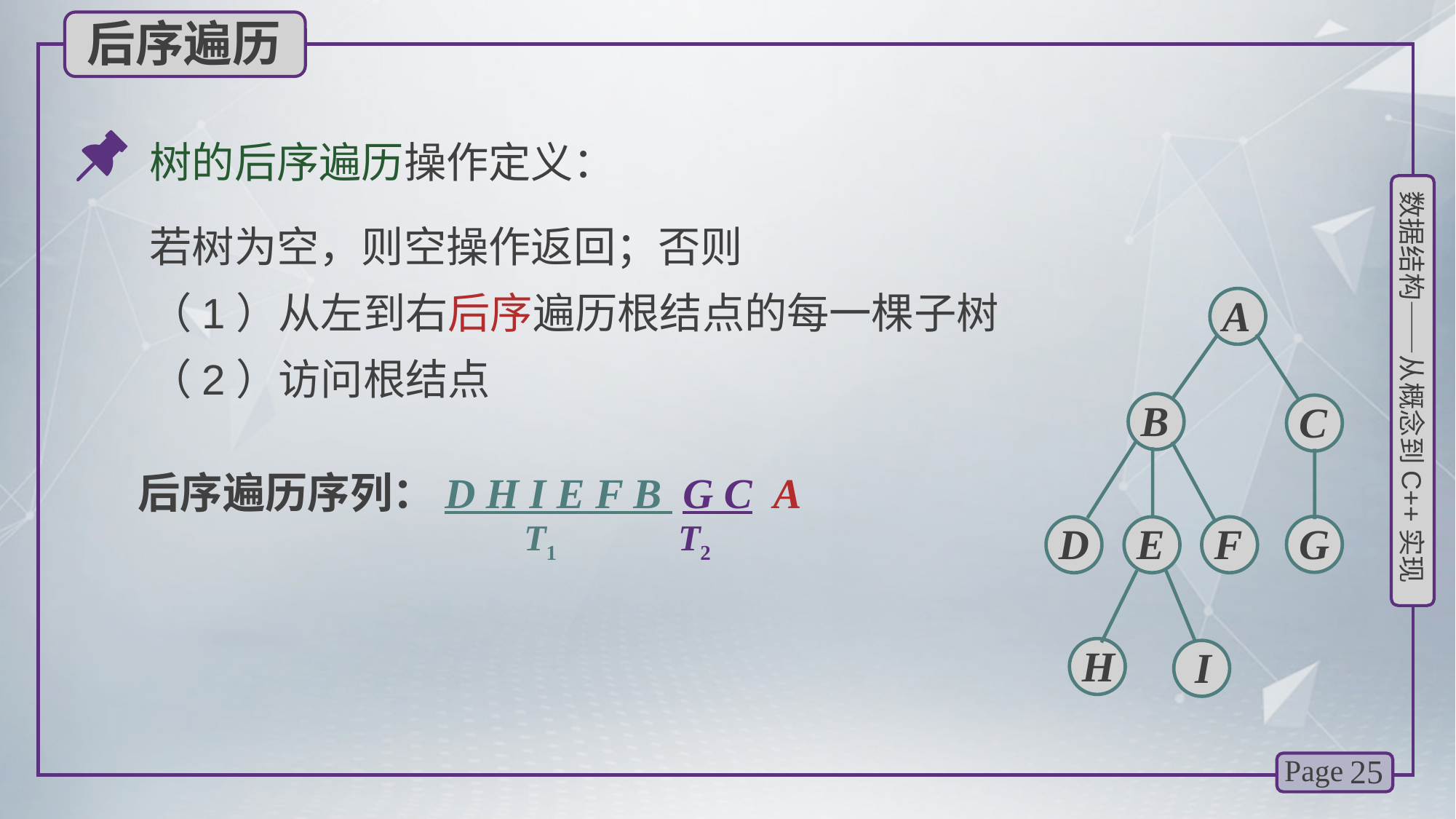

后序遍历

树的后序遍历操作定义：
若树为空，则空操作返回；否则
（1）从左到右后序遍历根结点的每一棵子树
（2）访问根结点

A

B
C

G
D
E
F

H
I
后序遍历序列：D H I E F B  G C  A
T1                       T2